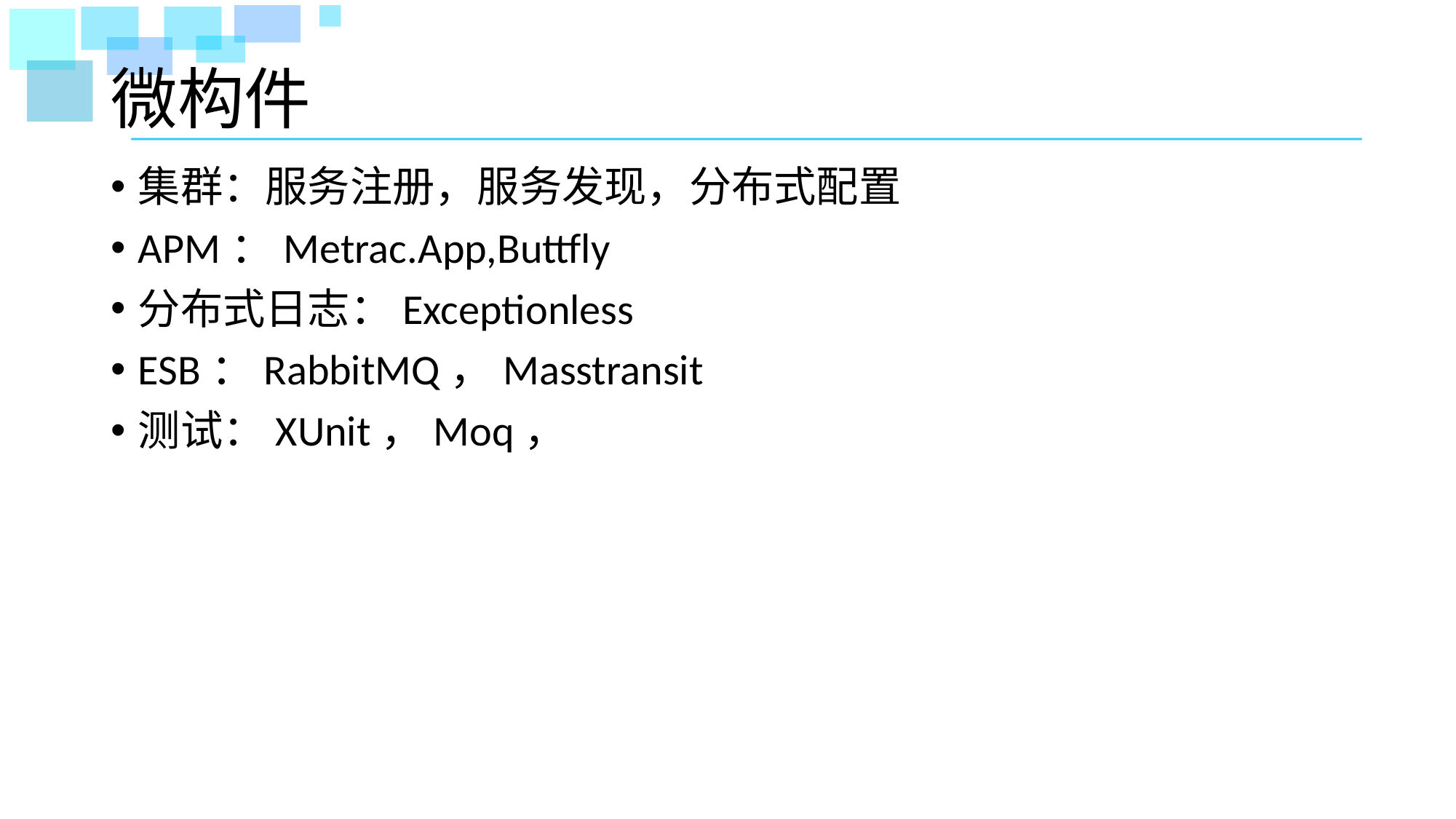

# 微构件
集群：服务注册，服务发现，分布式配置
APM：Metrac.App,Buttfly
分布式日志：Exceptionless
ESB：RabbitMQ，Masstransit
测试：XUnit，Moq，